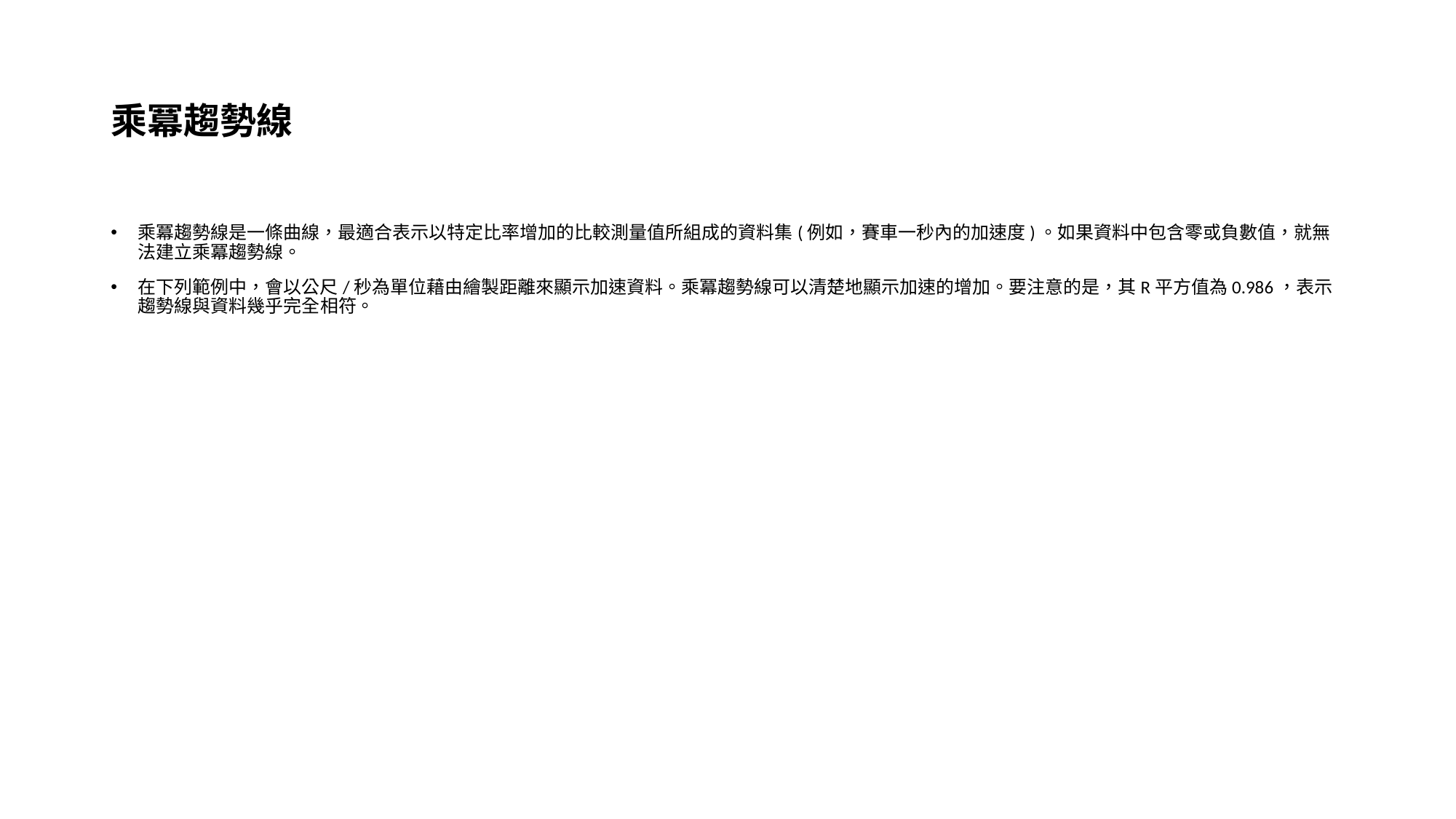

# 乘冪趨勢線
乘冪趨勢線是一條曲線，最適合表示以特定比率增加的比較測量值所組成的資料集(例如，賽車一秒內的加速度)。如果資料中包含零或負數值，就無法建立乘冪趨勢線。
在下列範例中，會以公尺/秒為單位藉由繪製距離來顯示加速資料。乘冪趨勢線可以清楚地顯示加速的增加。要注意的是，其R平方值為0.986，表示趨勢線與資料幾乎完全相符。